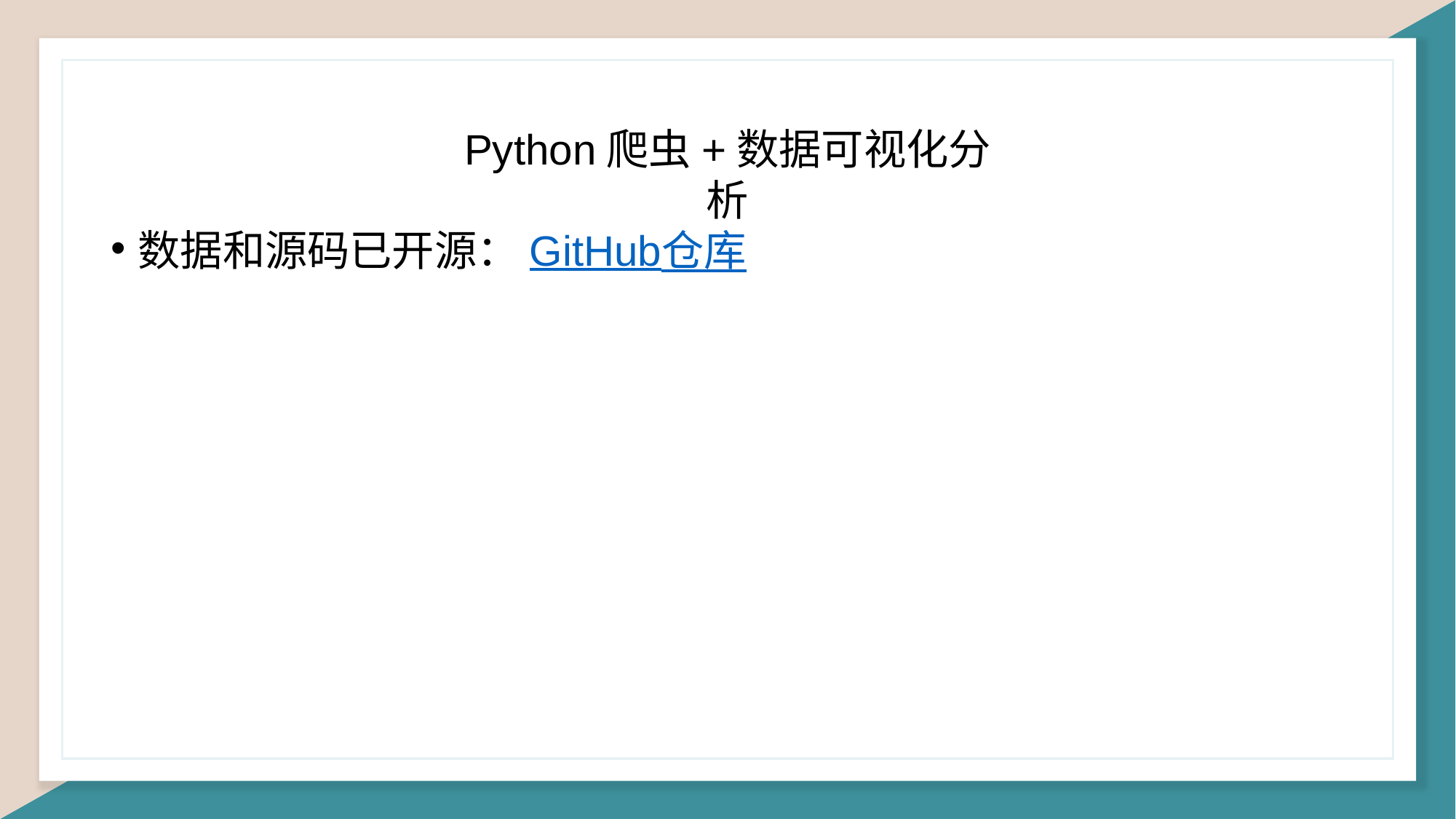

Python爬虫+数据可视化分析

数据和源码已开源：GitHub仓库
添加标内容
添加标内容
添加标题内容